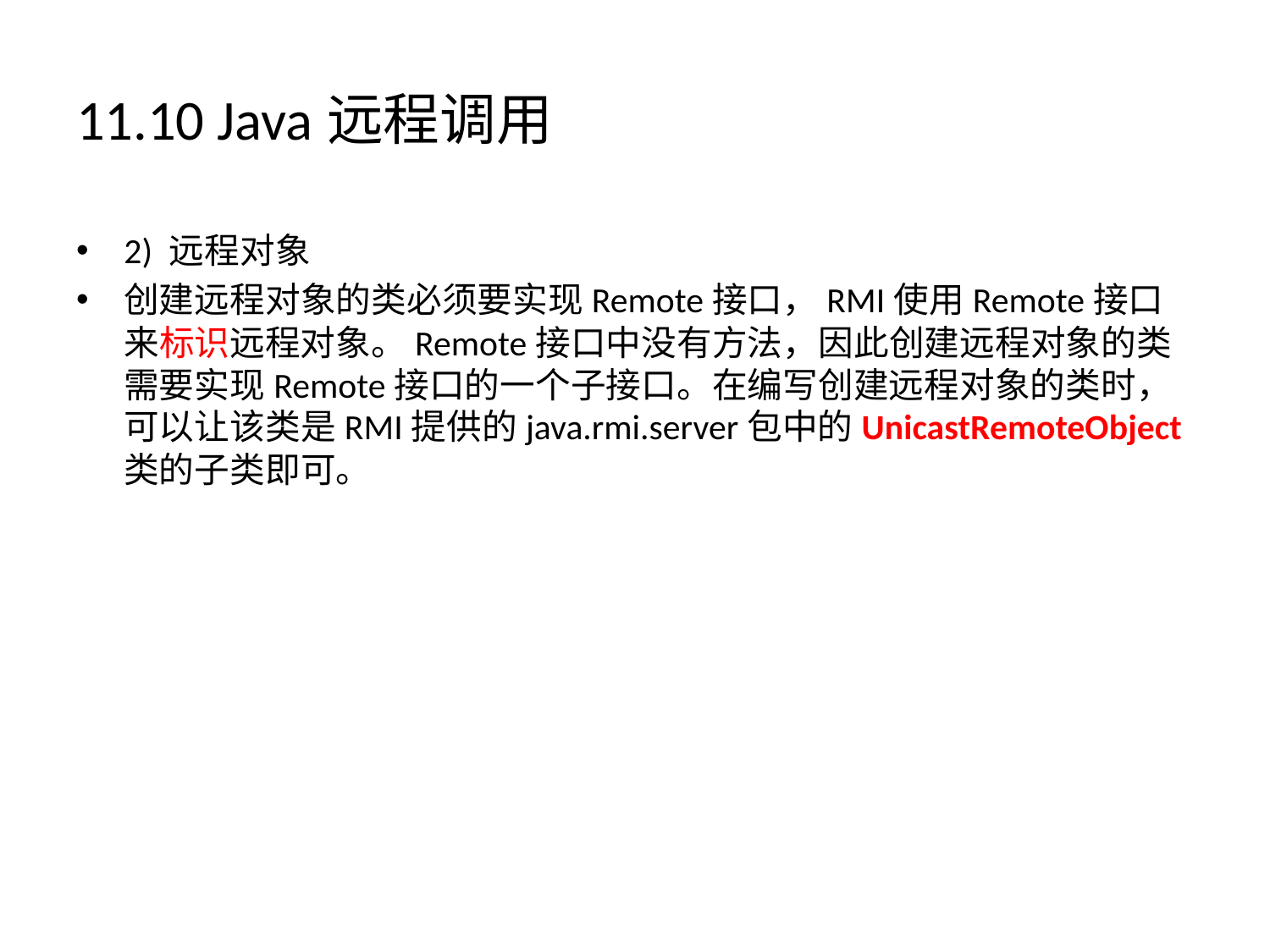

# 11.10 Java远程调用
2) 远程对象
创建远程对象的类必须要实现Remote接口，RMI使用Remote接口来标识远程对象。Remote接口中没有方法，因此创建远程对象的类需要实现Remote接口的一个子接口。在编写创建远程对象的类时，可以让该类是RMI提供的java.rmi.server包中的UnicastRemoteObject类的子类即可。